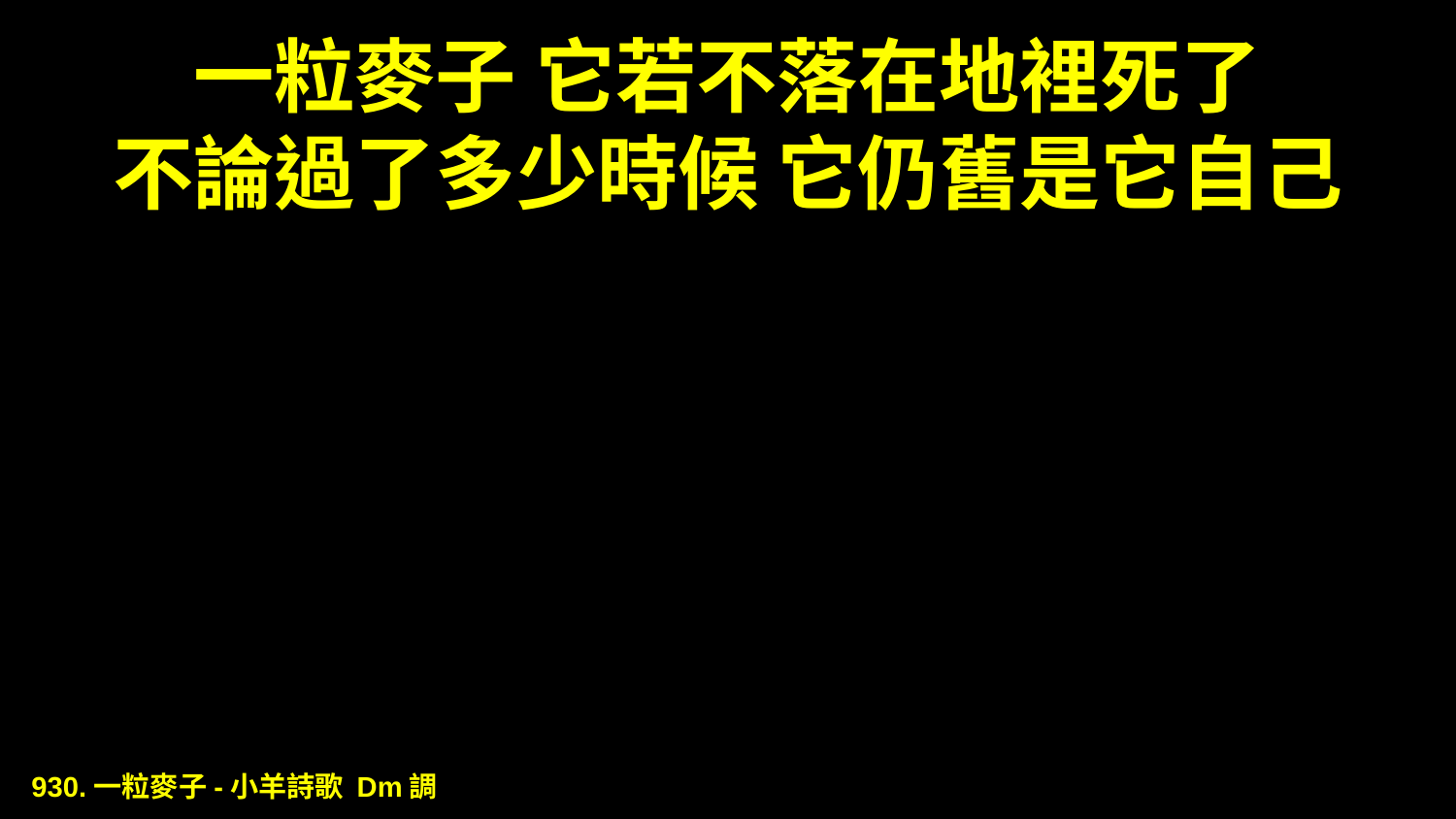

# 一粒麥子 它若不落在地裡死了 不論過了多少時候 它仍舊是它自己
930.一粒麥子-小羊詩歌 Dm調